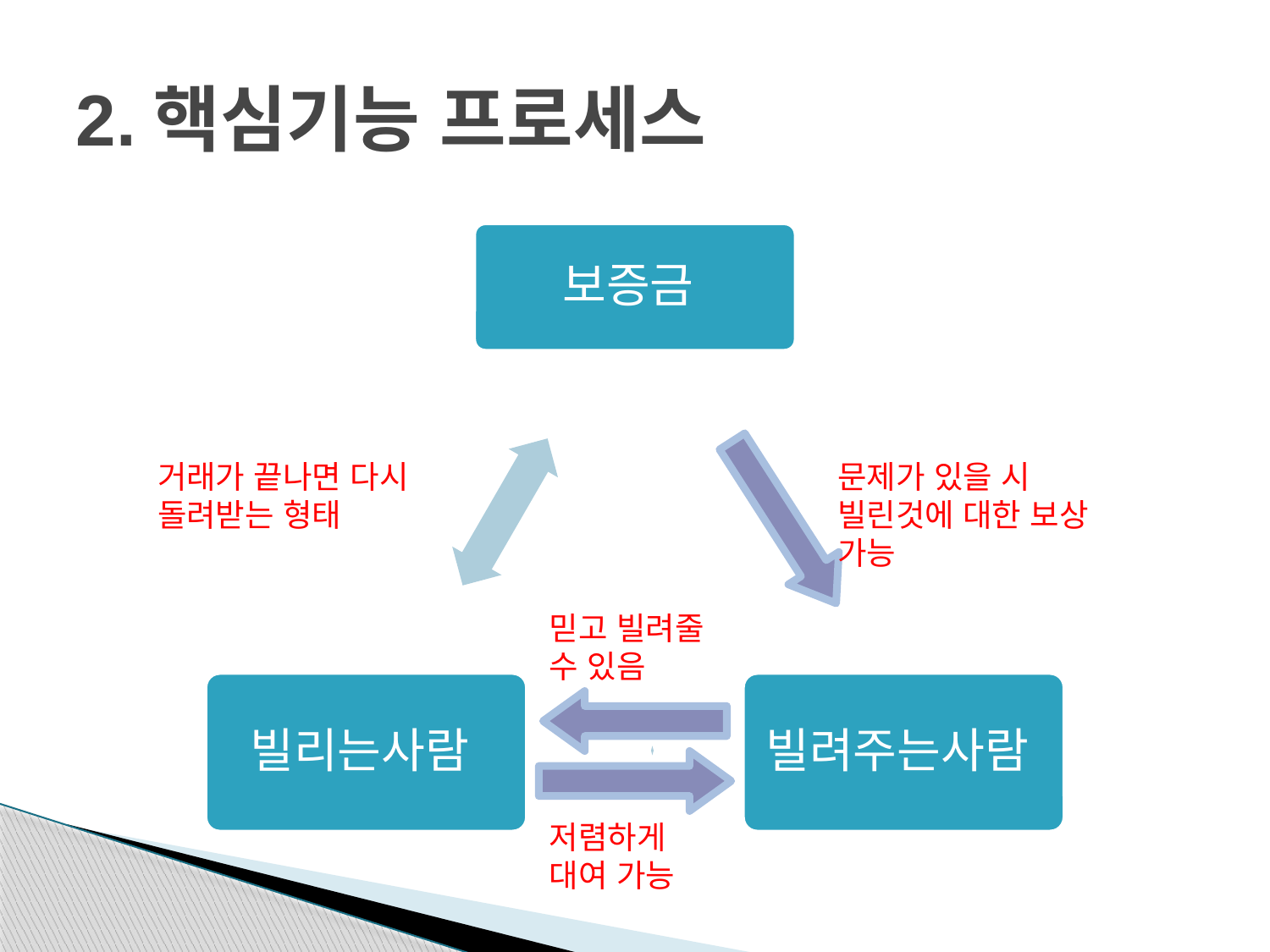

# 2.핵심기능 프로세스

보증금

빌리는사람
빌려주는사람

거래가 끝나면 다시 돌려받는 형태
문제가 있을 시 빌린것에 대한 보상 가능
믿고 빌려줄 수 있음

저렴하게 대여 가능